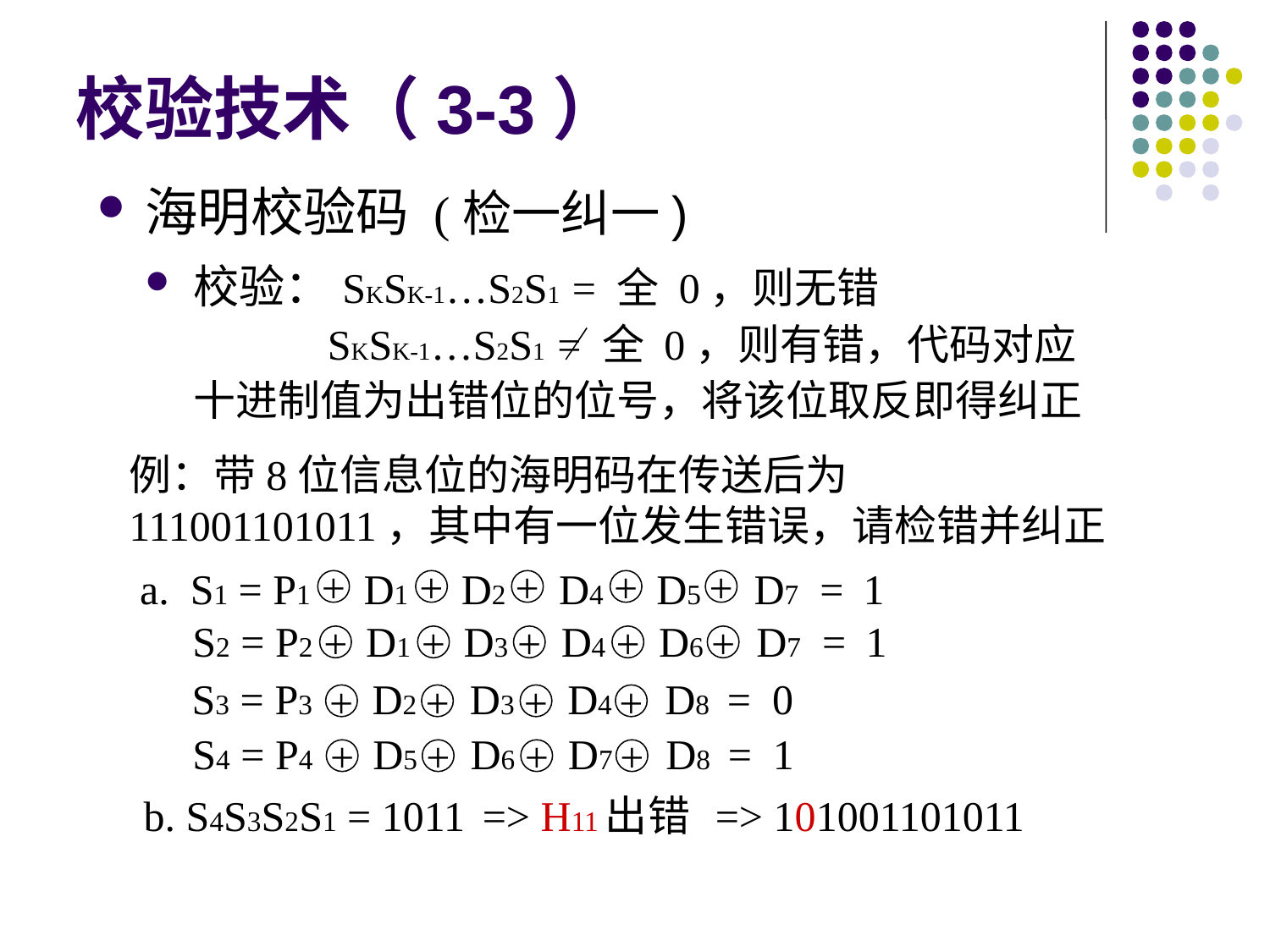

# 校验技术（3-3）
海明校验码 (检一纠一)
校验：SKSK-1…S2S1  = 全 0，则无错
             SKSK-1…S2S1  = 全 0，则有错，代码对应十进制值为出错位的位号，将该位取反即得纠正

例：带8位信息位的海明码在传送后为111001101011，其中有一位发生错误，请检错并纠正
a.  S1 = P1     D1     D2     D4     D5     D7  =  1
+
+
+
+
+
     S2 = P2     D1     D3     D4     D6     D7  =  1
+
+
+
+
+
     S3 = P3      D2     D3     D4     D8  =  0
+
+
+
+
     S4 = P4      D5     D6     D7     D8  =  1
+
+
+
+
b. S4S3S2S1 = 1011
=> H11出错
=> 101001101011

68